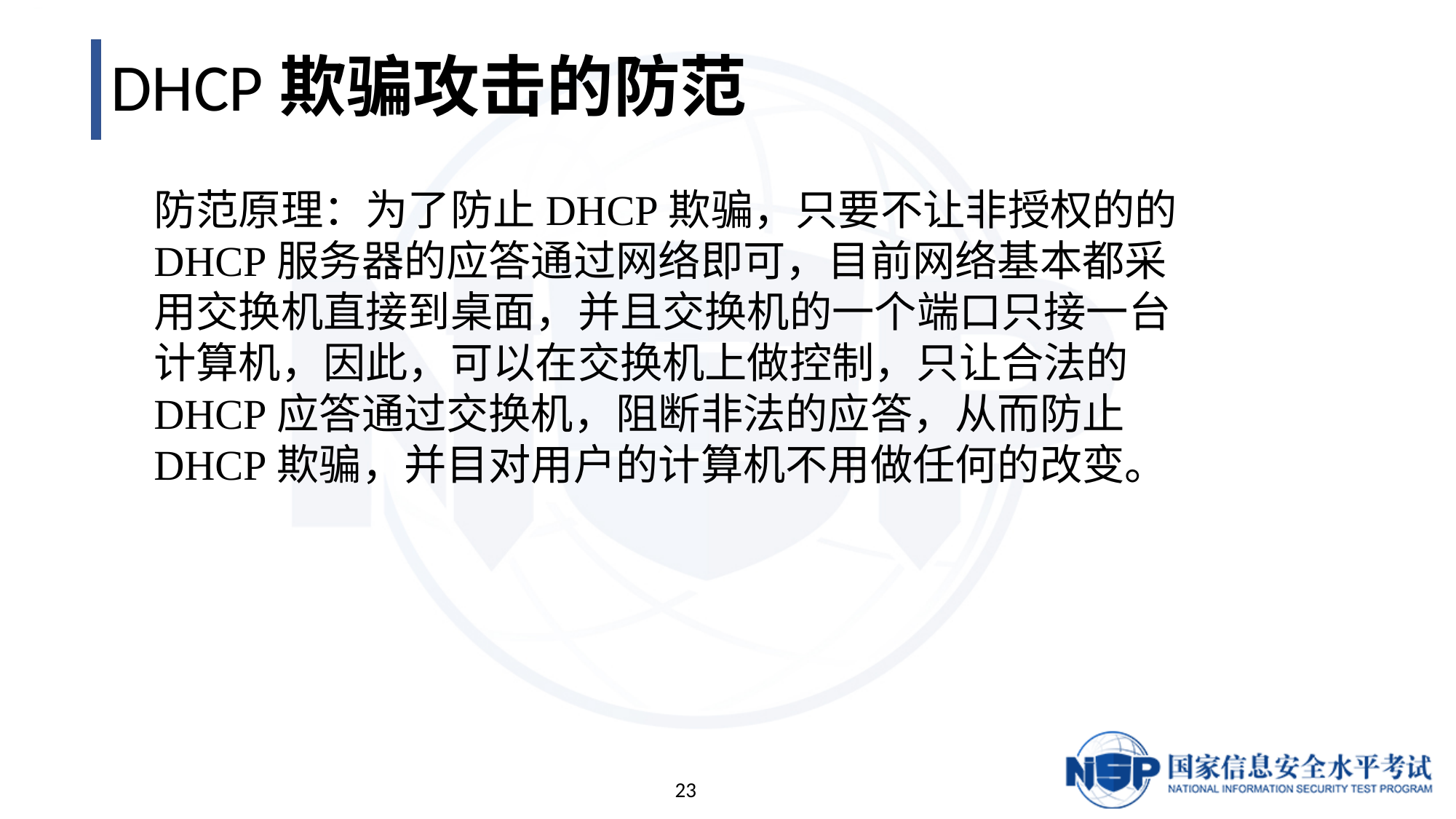

# DHCP欺骗攻击的防范
防范原理：为了防止DHCP欺骗，只要不让非授权的的DHCP服务器的应答通过网络即可，目前网络基本都采用交换机直接到桌面，并且交换机的一个端口只接一台计算机，因此，可以在交换机上做控制，只让合法的DHCP应答通过交换机，阻断非法的应答，从而防止DHCP欺骗，并目对用户的计算机不用做任何的改变。